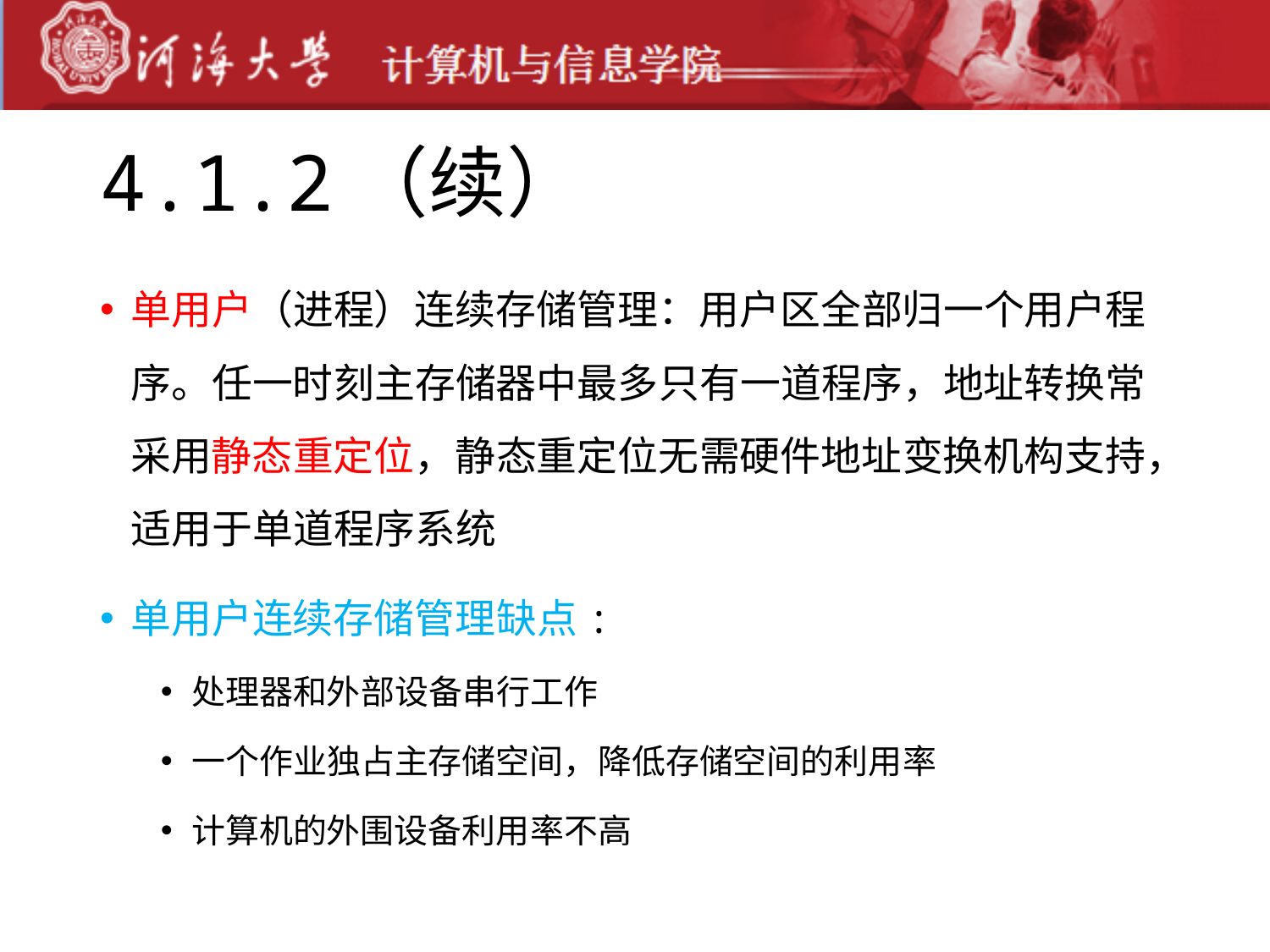

# 4.1.2（续）
单用户（进程）连续存储管理：用户区全部归一个用户程序。任一时刻主存储器中最多只有一道程序，地址转换常采用静态重定位，静态重定位无需硬件地址变换机构支持，适用于单道程序系统
单用户连续存储管理缺点:
处理器和外部设备串行工作
一个作业独占主存储空间，降低存储空间的利用率
计算机的外围设备利用率不高